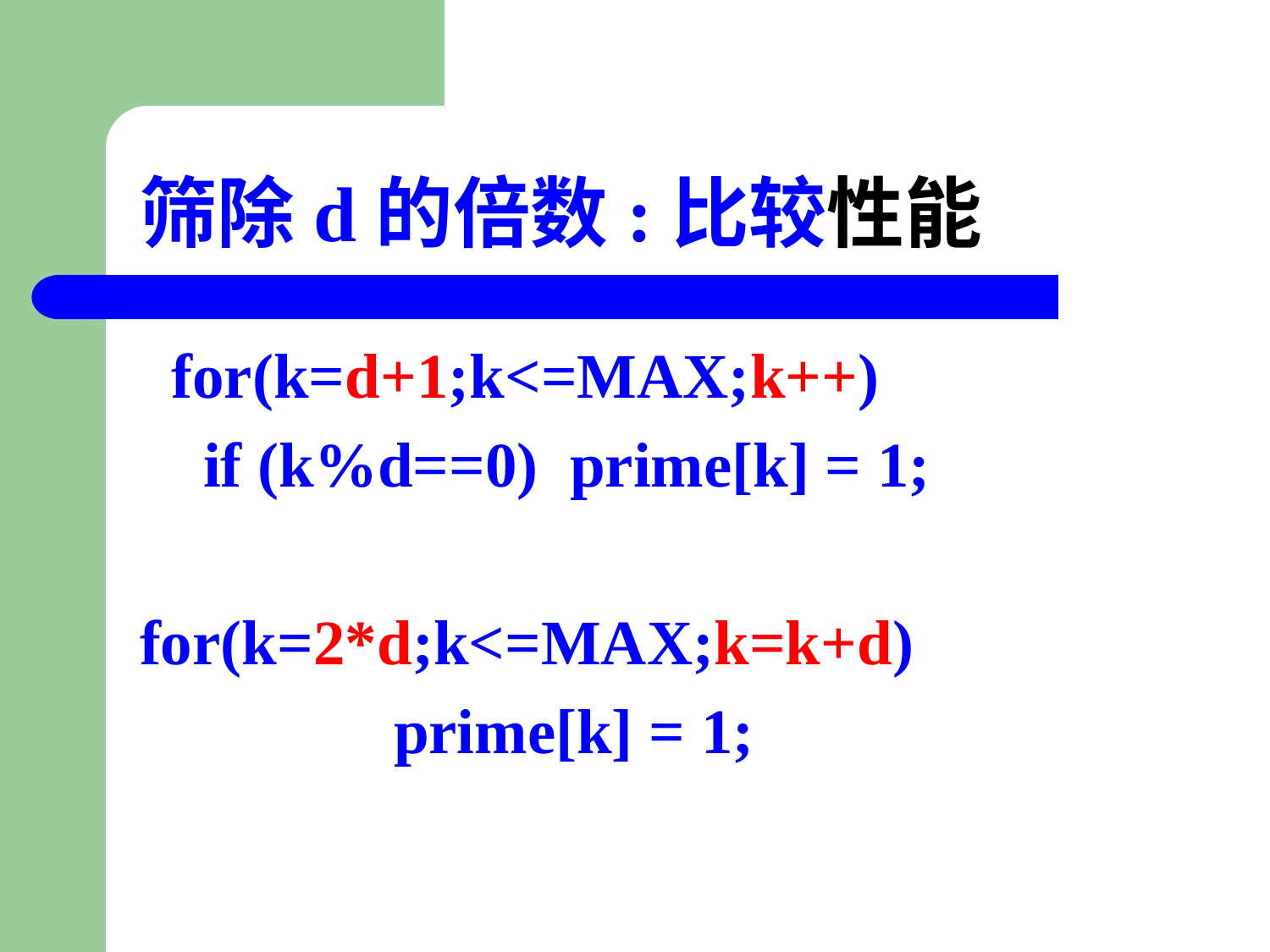

# 筛除d的倍数:比较性能
  for(k=d+1;k<=MAX;k++)
    if (k%d==0)  prime[k] = 1;

for(k=2*d;k<=MAX;k=k+d)
     	     prime[k] = 1;